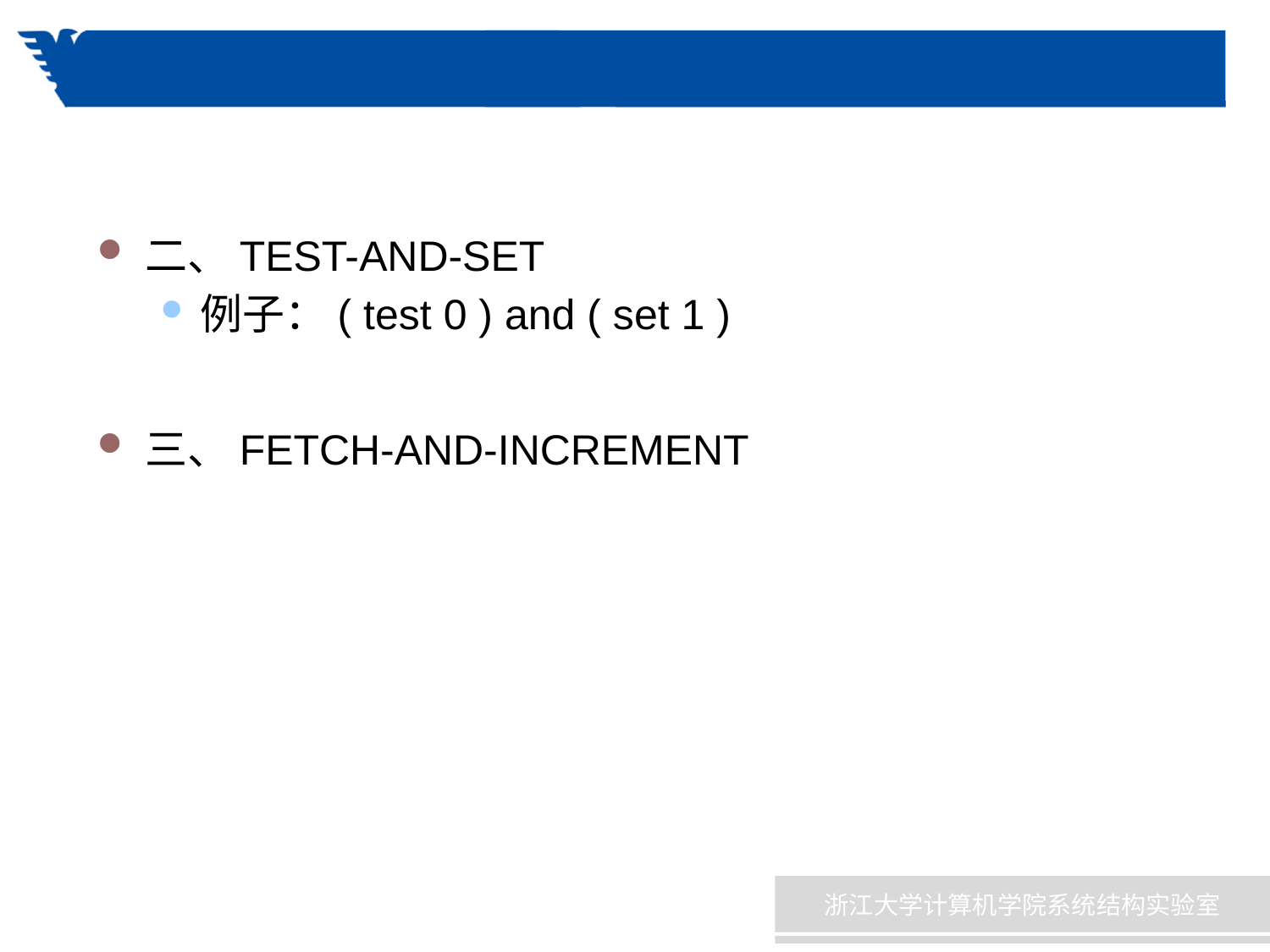

#
二、TEST-AND-SET
例子：( test 0 ) and ( set 1 )

三、FETCH-AND-INCREMENT